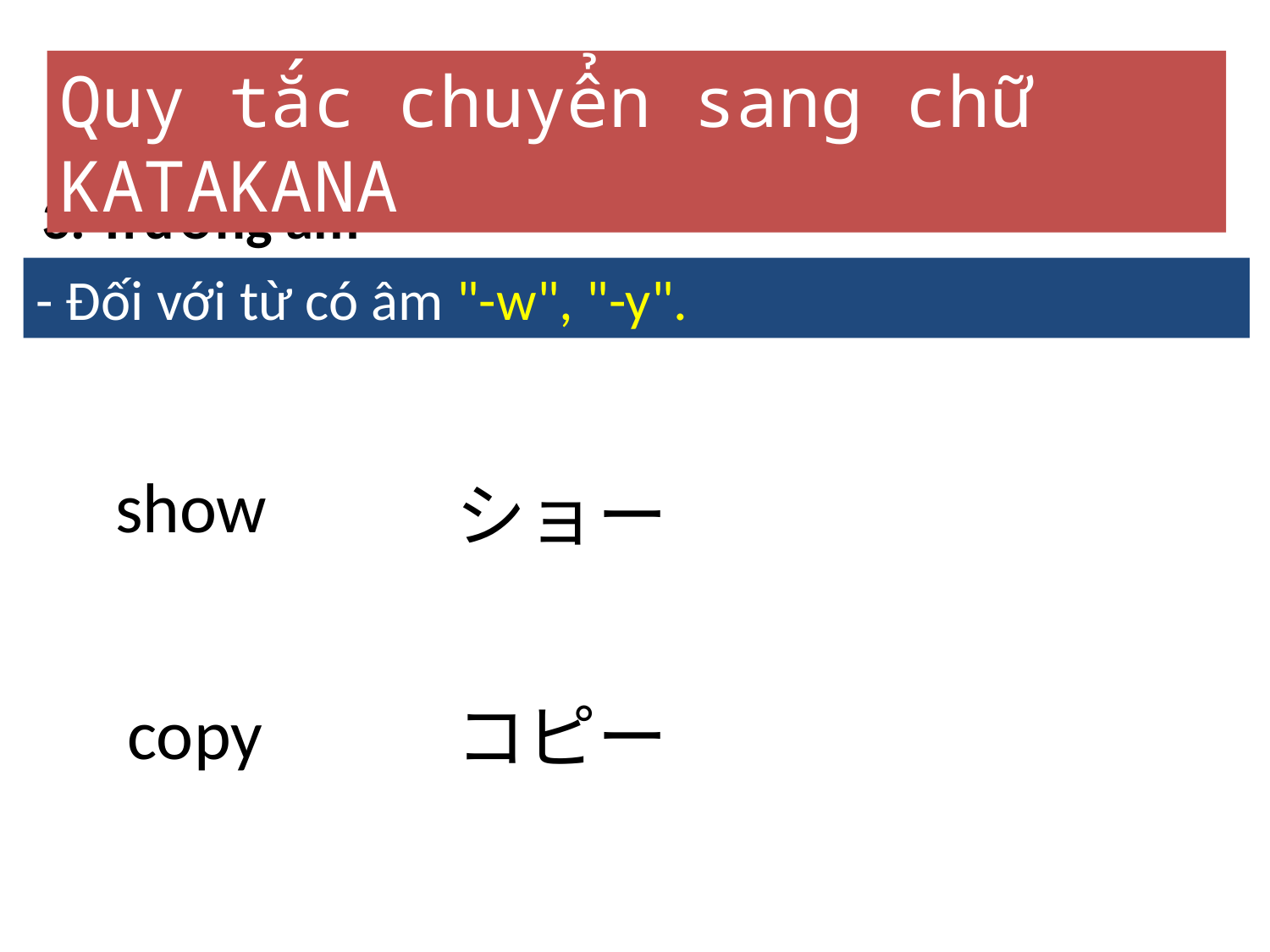

Quy tắc chuyển sang chữ KATAKANA
3. Trường âm
- Đối với từ có âm "-w", "-y".
show
ショー
copy
コピー
9